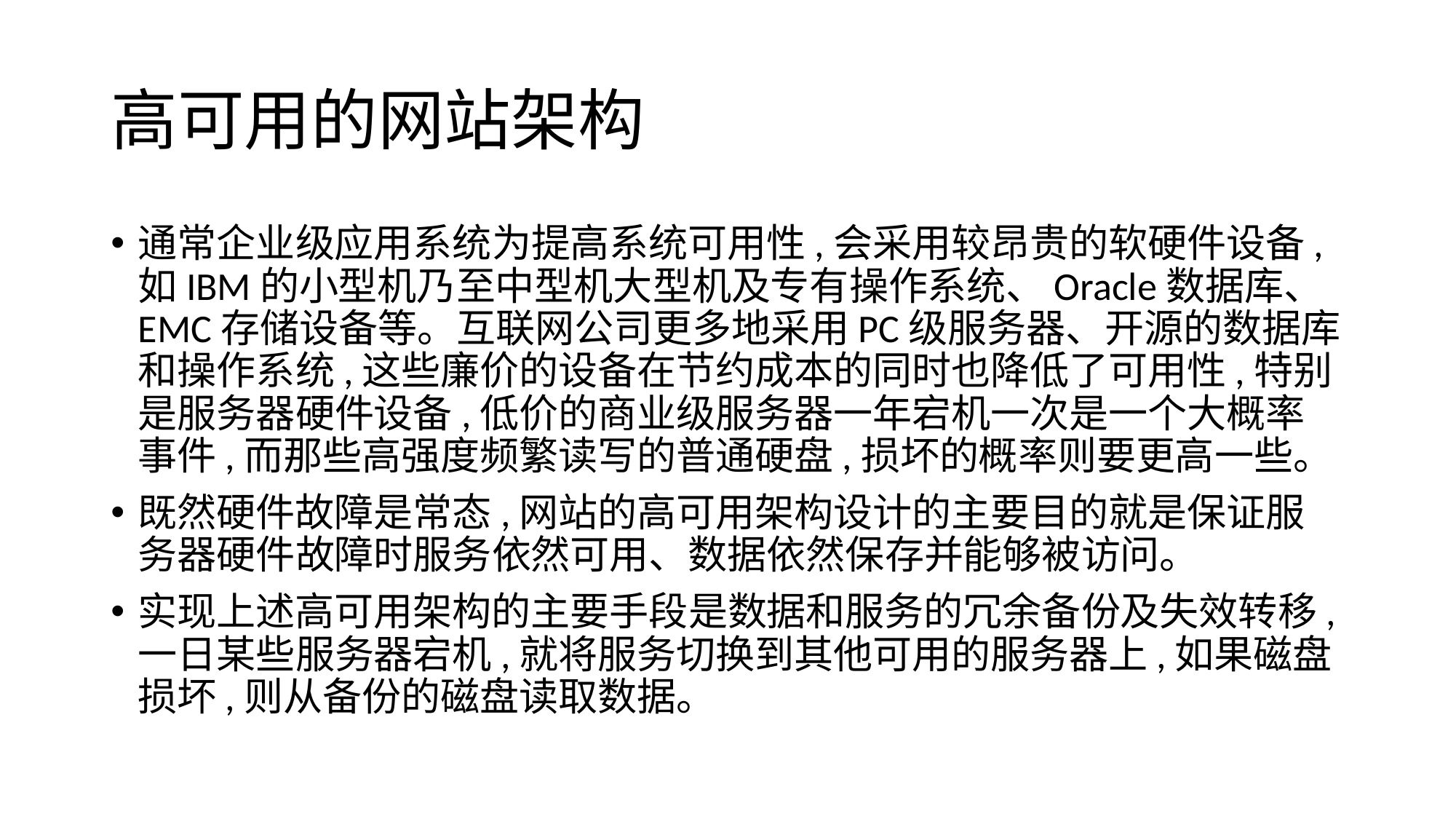

# 高可用的网站架构
通常企业级应用系统为提高系统可用性,会采用较昂贵的软硬件设备,如IBM的小型机乃至中型机大型机及专有操作系统、Oracle数据库、EMC存储设备等。互联网公司更多地采用PC级服务器、开源的数据库和操作系统,这些廉价的设备在节约成本的同时也降低了可用性,特别是服务器硬件设备,低价的商业级服务器一年宕机一次是一个大概率事件,而那些高强度频繁读写的普通硬盘,损坏的概率则要更高一些。
既然硬件故障是常态,网站的高可用架构设计的主要目的就是保证服务器硬件故障时服务依然可用、数据依然保存并能够被访问。
实现上述高可用架构的主要手段是数据和服务的冗余备份及失效转移,一日某些服务器宕机,就将服务切换到其他可用的服务器上,如果磁盘损坏,则从备份的磁盘读取数据。